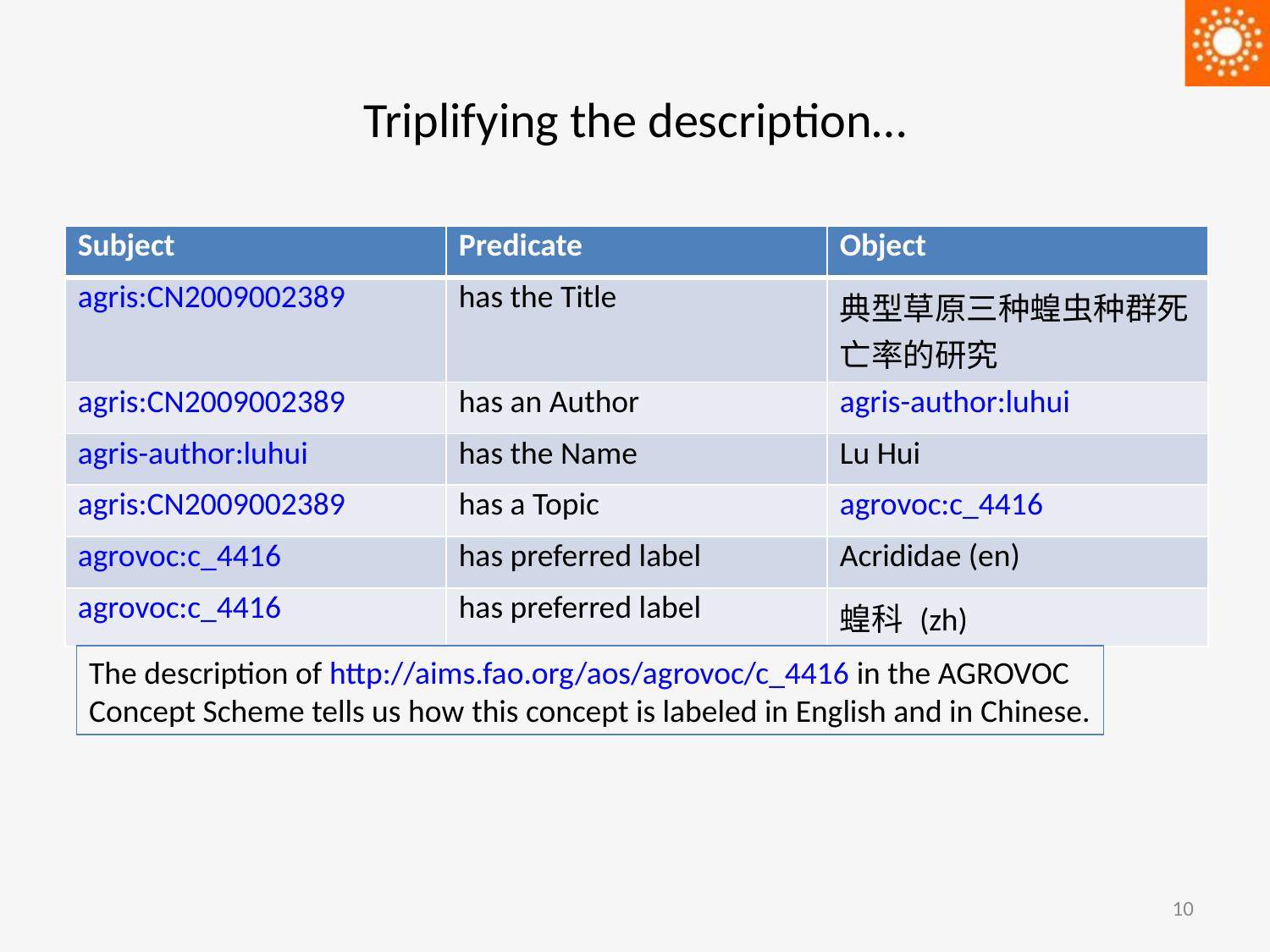

# Triplifying the description…
| Subject | Predicate | Object |
| --- | --- | --- |
| agris:CN2009002389 | has the Title | 典型草原三种蝗虫种群死亡率的研究 |
| agris:CN2009002389 | has an Author | agris-author:luhui |
| agris-author:luhui | has the Name | Lu Hui |
| agris:CN2009002389 | has a Topic | agrovoc:c\_4416 |
| agrovoc:c\_4416 | has preferred label | Acrididae (en) |
| agrovoc:c\_4416 | has preferred label | 蝗科 (zh) |
The description of http://aims.fao.org/aos/agrovoc/c_4416 in the AGROVOC
Concept Scheme tells us how this concept is labeled in English and in Chinese.
10